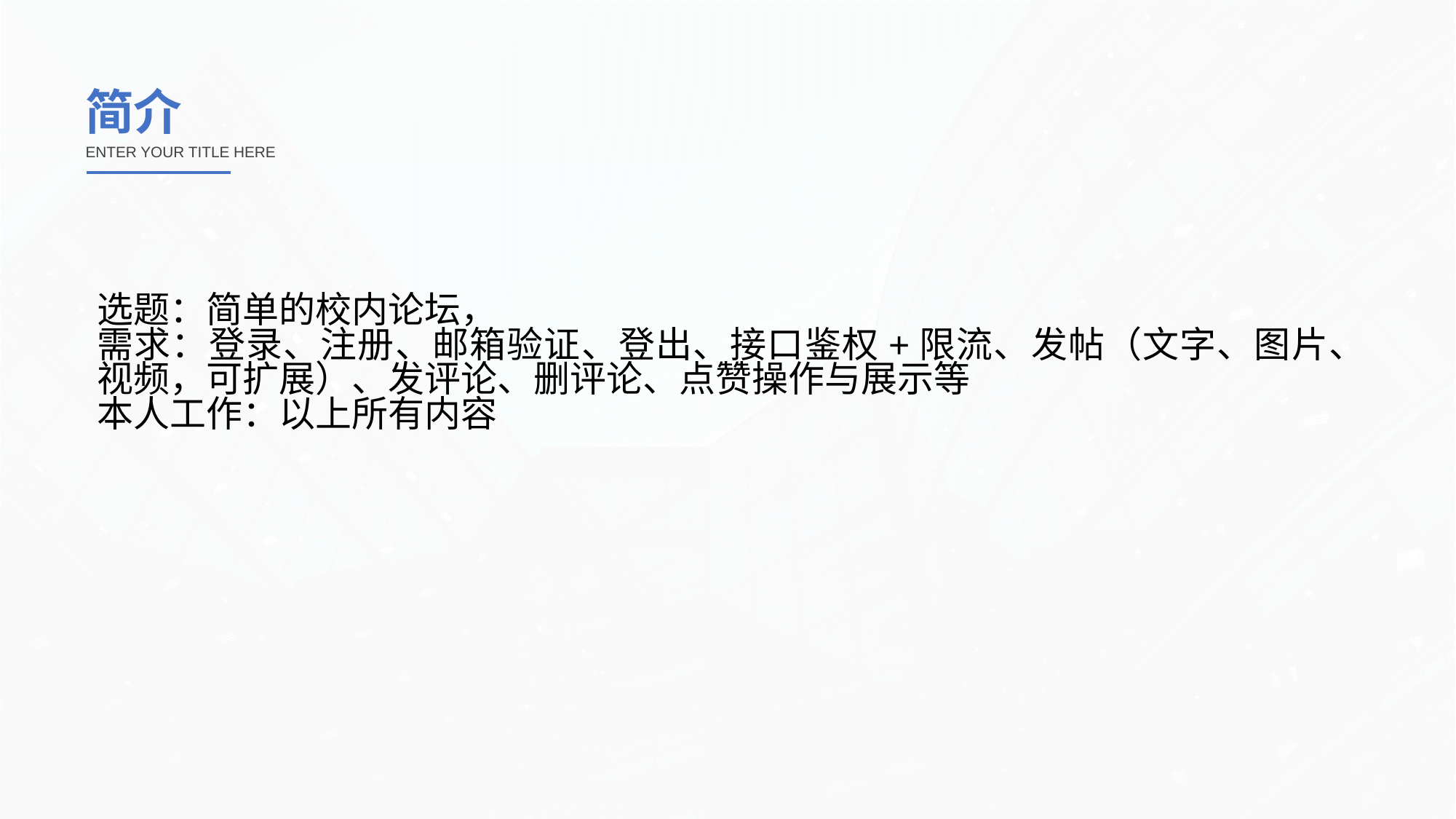

简介
ENTER YOUR TITLE HERE
选题：简单的校内论坛，
需求：登录、注册、邮箱验证、登出、接口鉴权+限流、发帖（文字、图片、视频，可扩展）、发评论、删评论、点赞操作与展示等
本人工作：以上所有内容